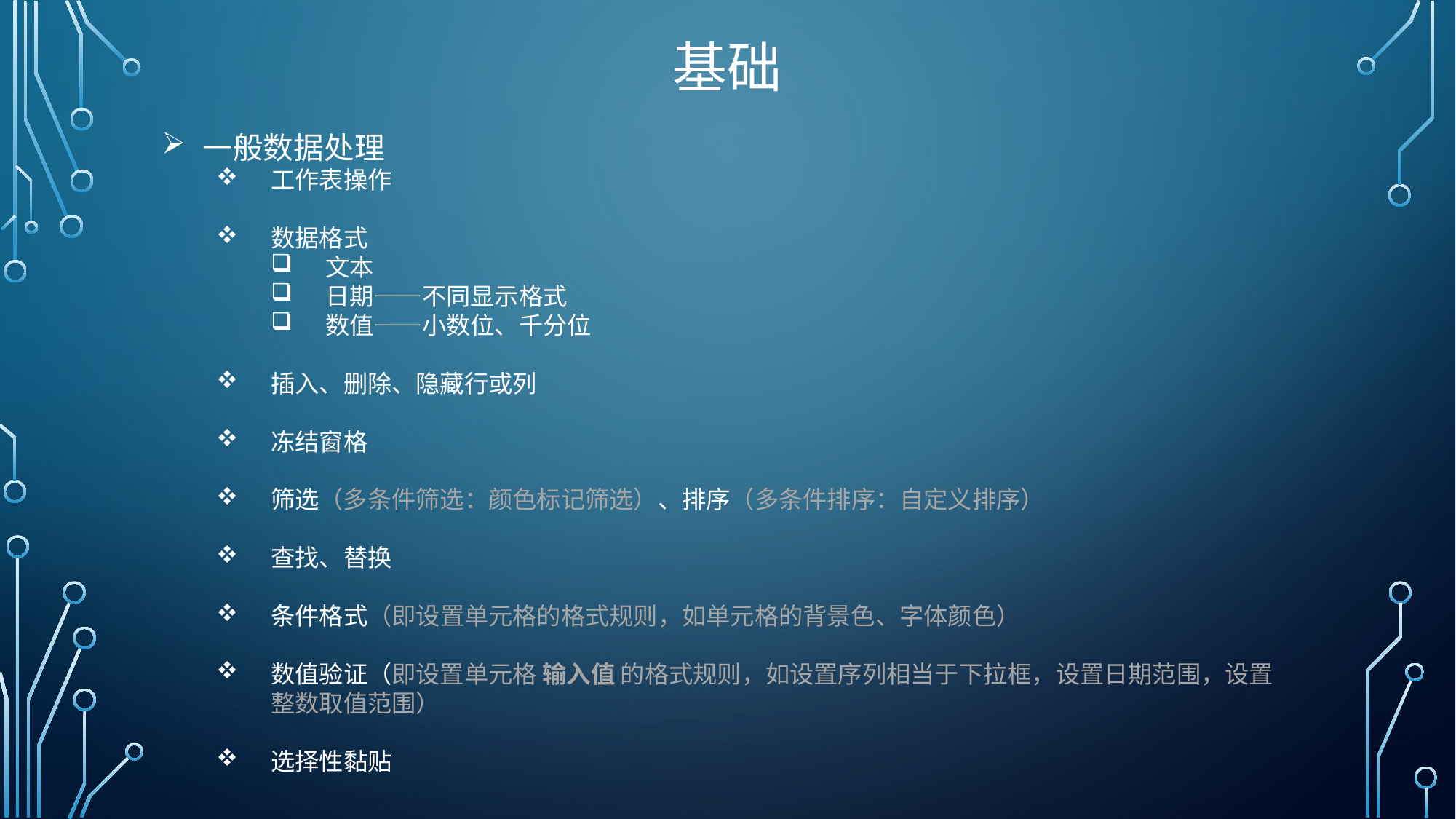

# 基础
一般数据处理
工作表操作

数据格式
文本
日期——不同显示格式
数值——小数位、千分位

插入、删除、隐藏行或列

冻结窗格

筛选（多条件筛选：颜色标记筛选）、排序（多条件排序：自定义排序）

查找、替换

条件格式（即设置单元格的格式规则，如单元格的背景色、字体颜色）

数值验证（即设置单元格 输入值 的格式规则，如设置序列相当于下拉框，设置日期范围，设置整数取值范围）

选择性黏贴